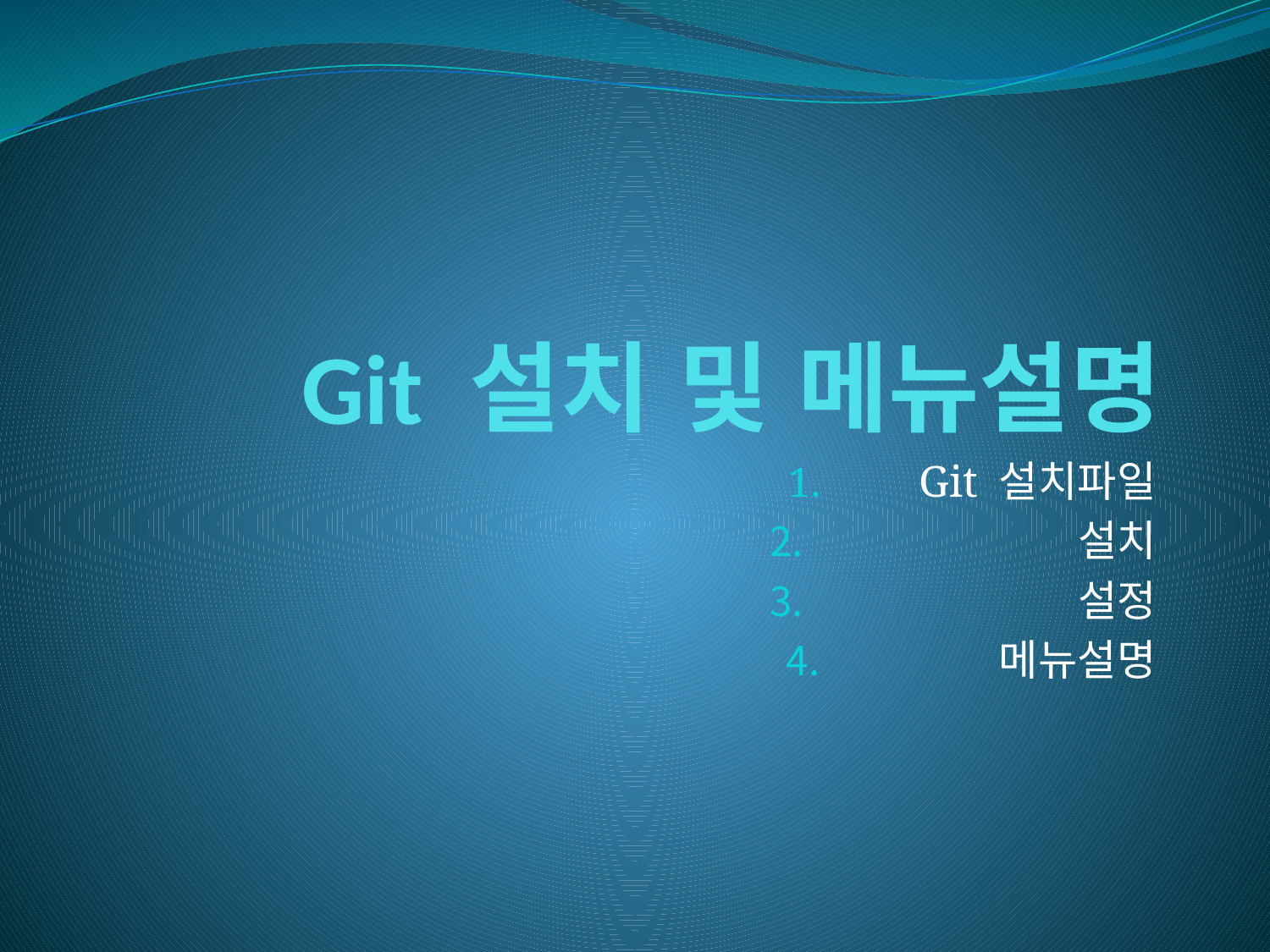

# Git 설치 및 메뉴설명
Git 설치파일
              설치
              설정
      메뉴설명